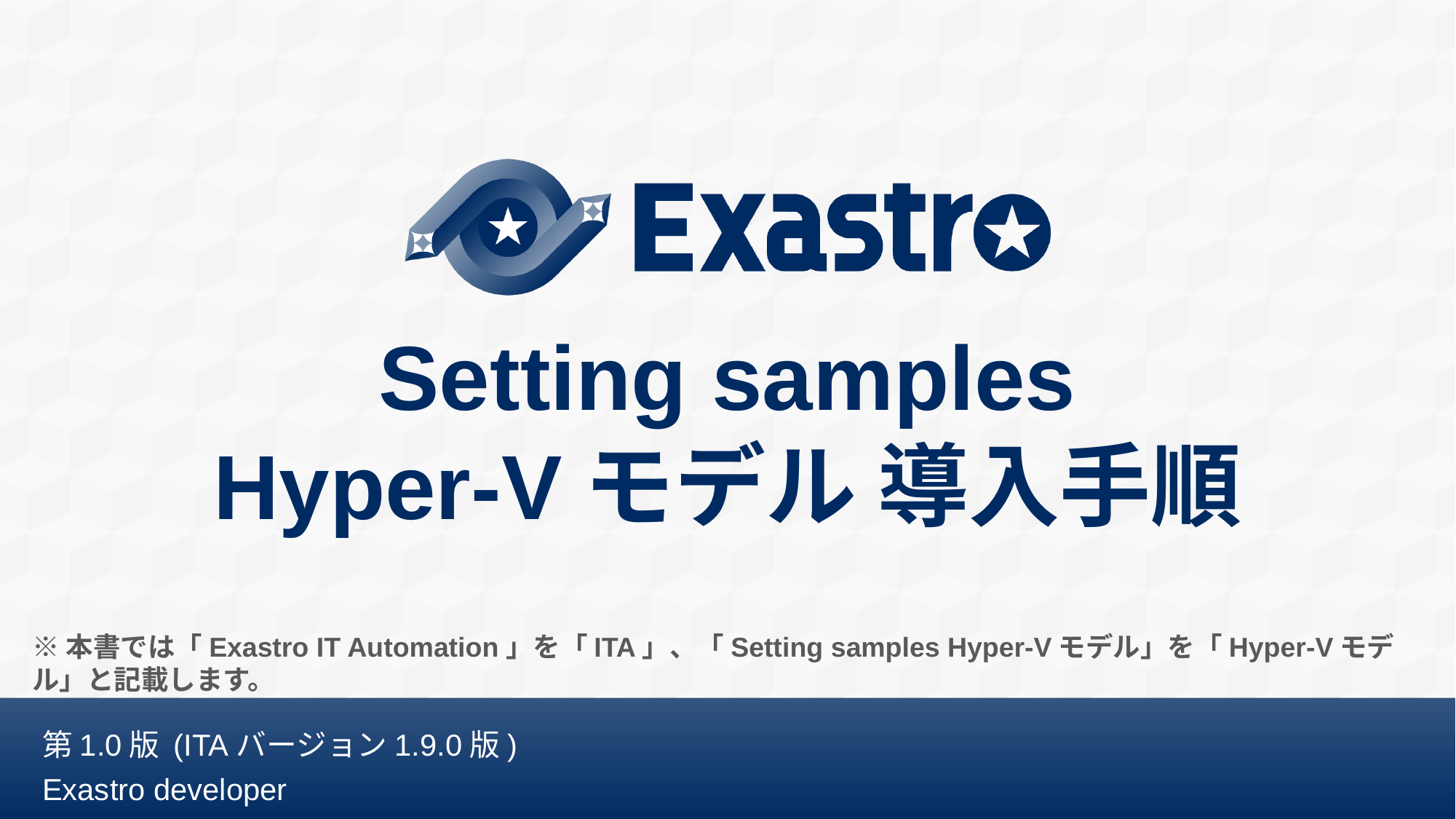

# Setting samples Hyper-Vモデル 導入手順
※本書では「Exastro IT Automation」を「ITA」、「Setting samples Hyper-Vモデル」を「Hyper-Vモデル」と記載します。
第1.0版 (ITAバージョン1.9.0版)
Exastro developer